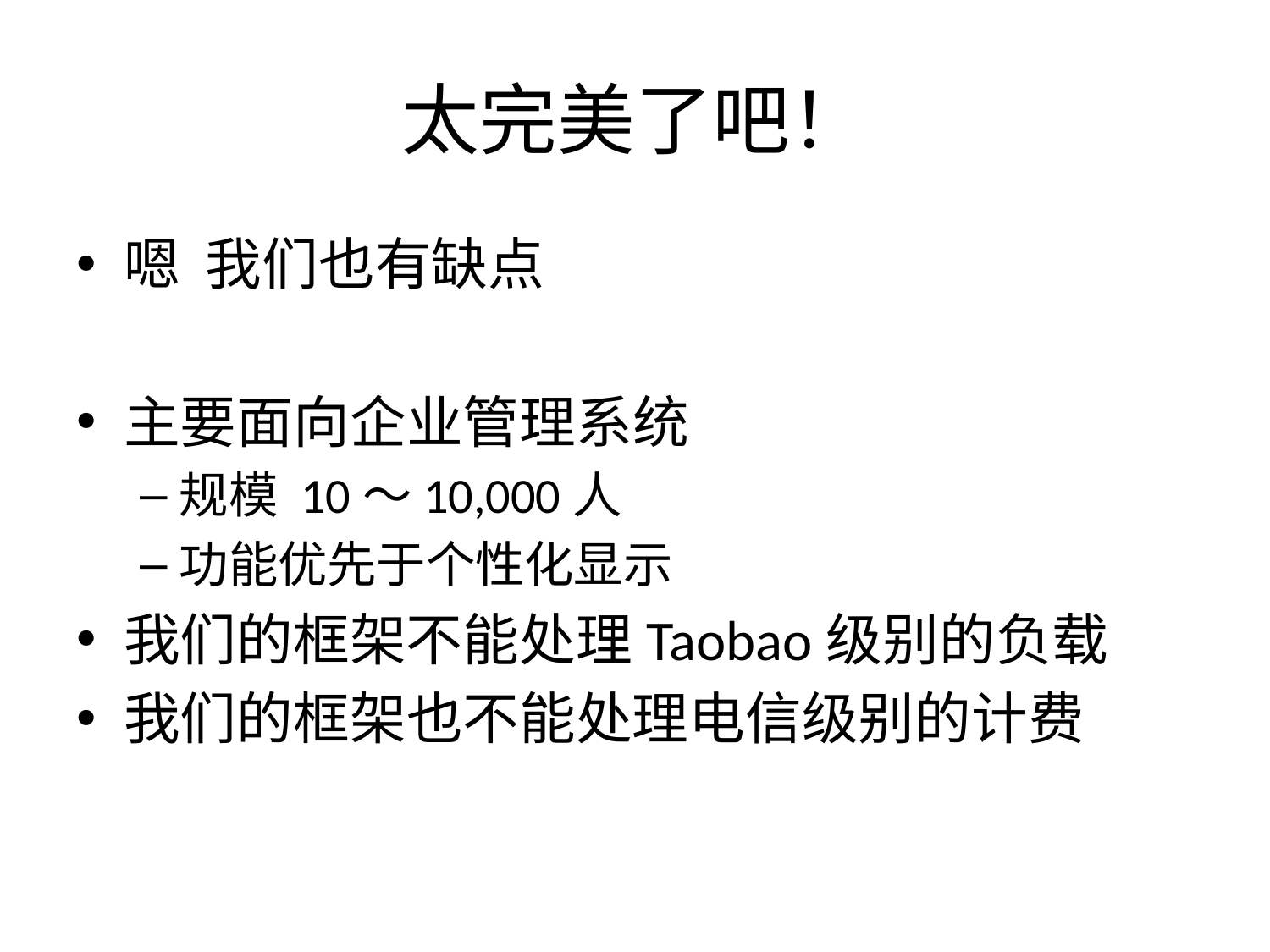

# 太完美了吧！
嗯  我们也有缺点

主要面向企业管理系统
规模 10～10,000人
功能优先于个性化显示
我们的框架不能处理Taobao级别的负载
我们的框架也不能处理电信级别的计费